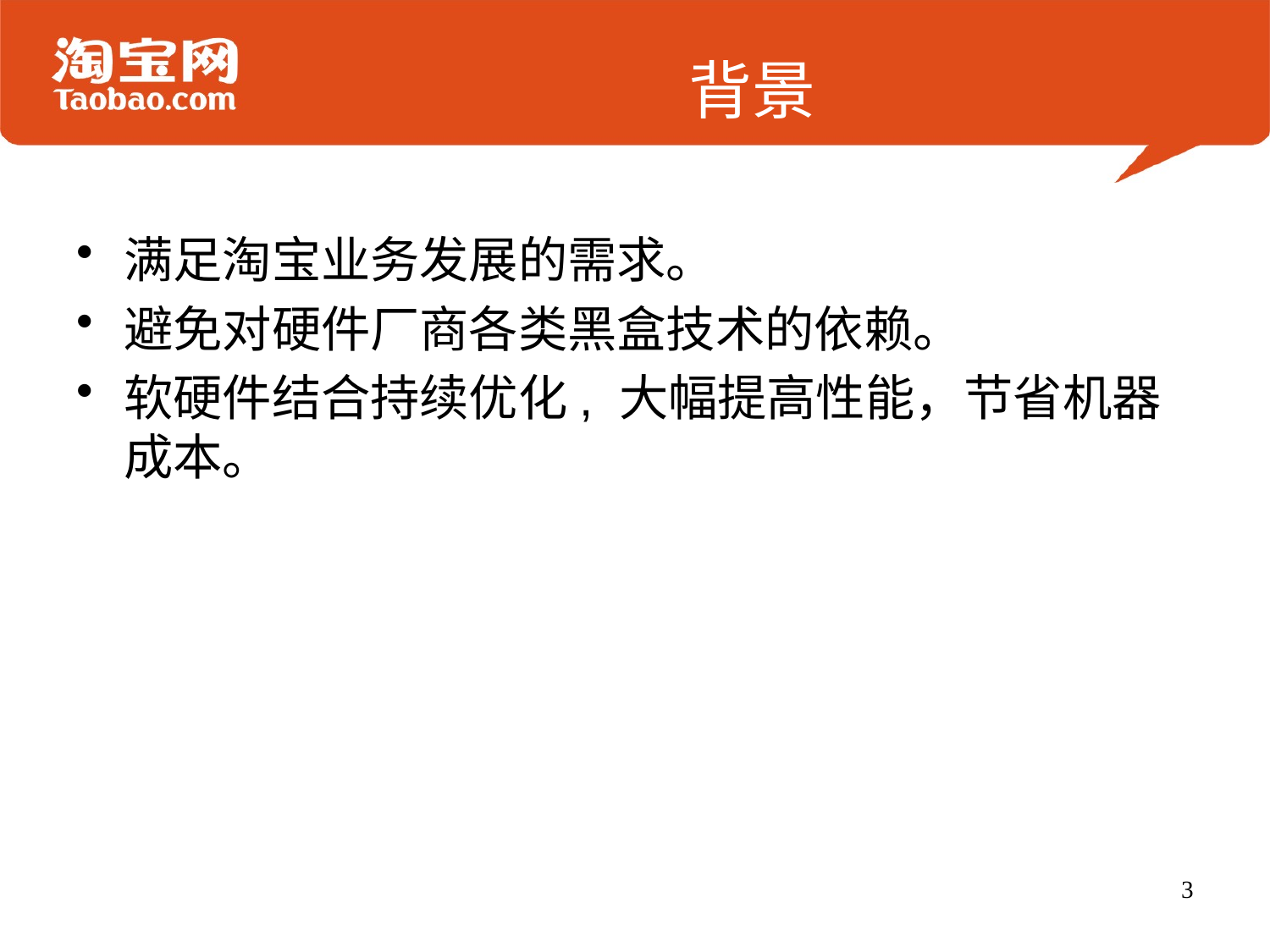

# 背景
满足淘宝业务发展的需求。
避免对硬件厂商各类黑盒技术的依赖。
软硬件结合持续优化, 大幅提高性能，节省机器成本。

3